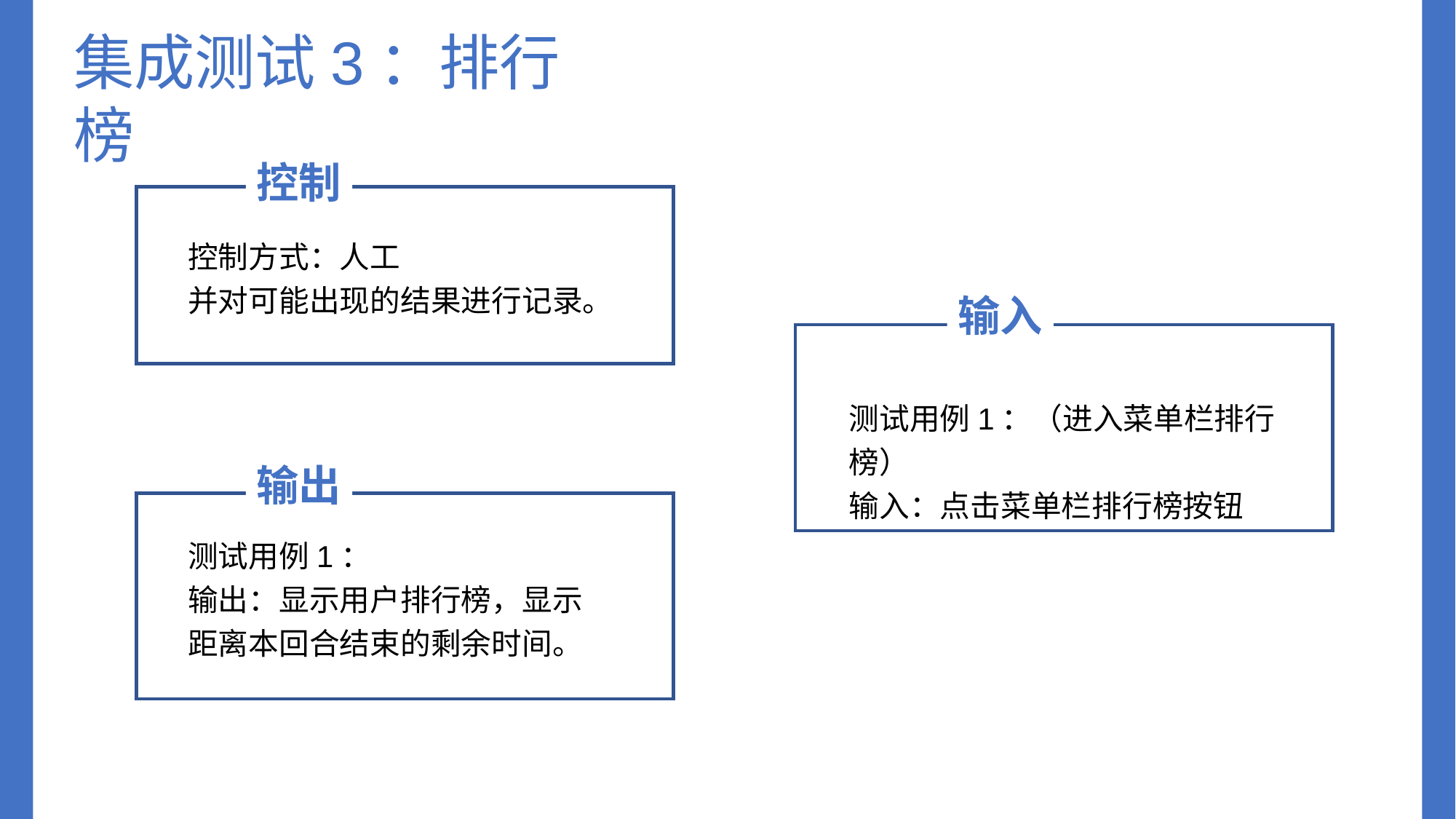

集成测试3：排行榜
控制

控制方式：人工
并对可能出现的结果进行记录。
输入

测试用例1：（进入菜单栏排行榜）
输入：点击菜单栏排行榜按钮
输出

测试用例1：
输出：显示用户排行榜，显示距离本回合结束的剩余时间。